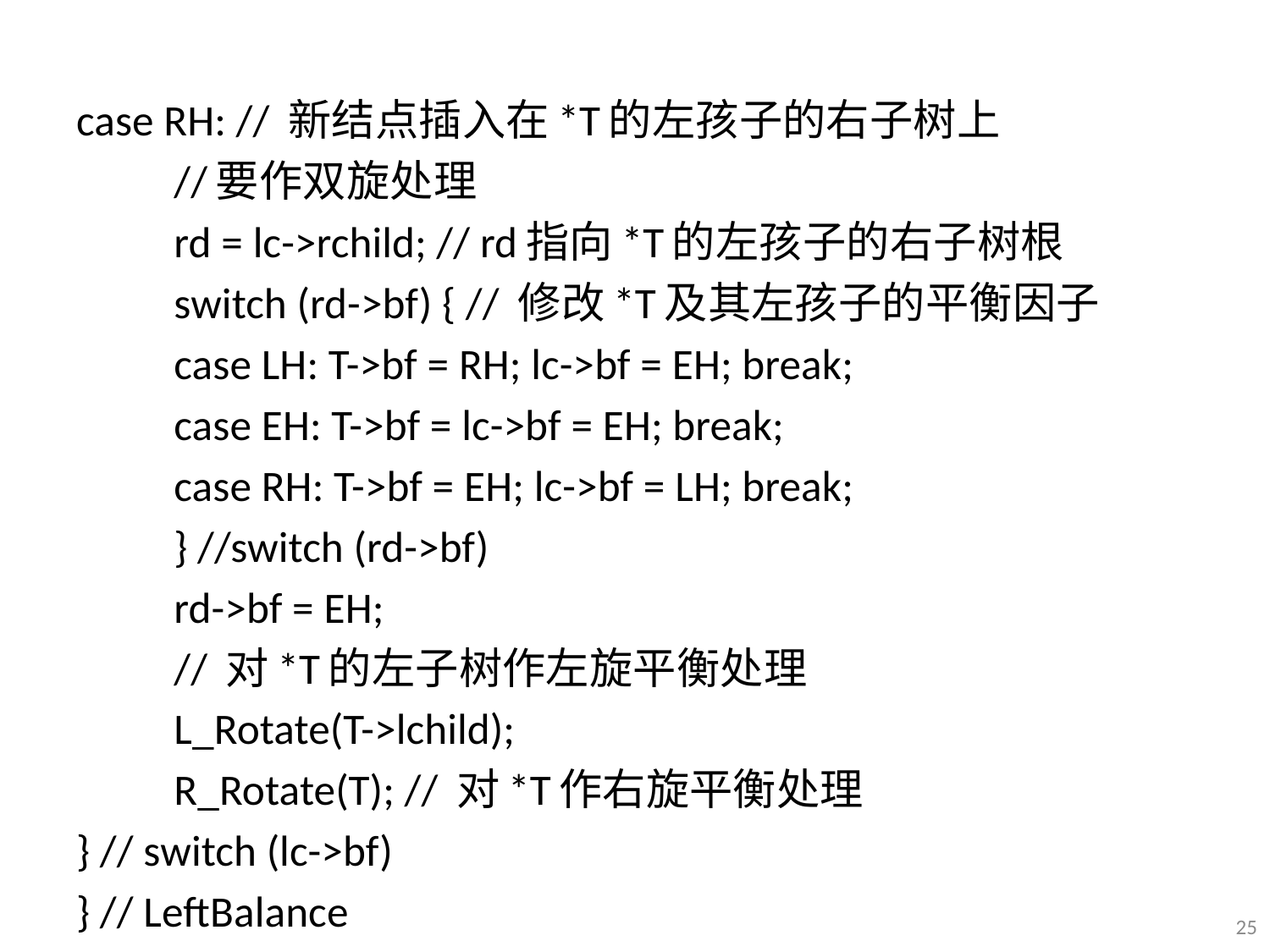

#
case RH: // 新结点插入在*T的左孩子的右子树上
	//要作双旋处理
 	rd = lc->rchild; // rd指向*T的左孩子的右子树根
 	switch (rd->bf) { // 修改*T及其左孩子的平衡因子
		case LH: T->bf = RH; lc->bf = EH; break;
		case EH: T->bf = lc->bf = EH; break;
		case RH: T->bf = EH; lc->bf = LH; break;
		} //switch (rd->bf)
	rd->bf = EH;
	// 对*T的左子树作左旋平衡处理
	L_Rotate(T->lchild);
	R_Rotate(T); // 对*T作右旋平衡处理
} // switch (lc->bf)
} // LeftBalance

25